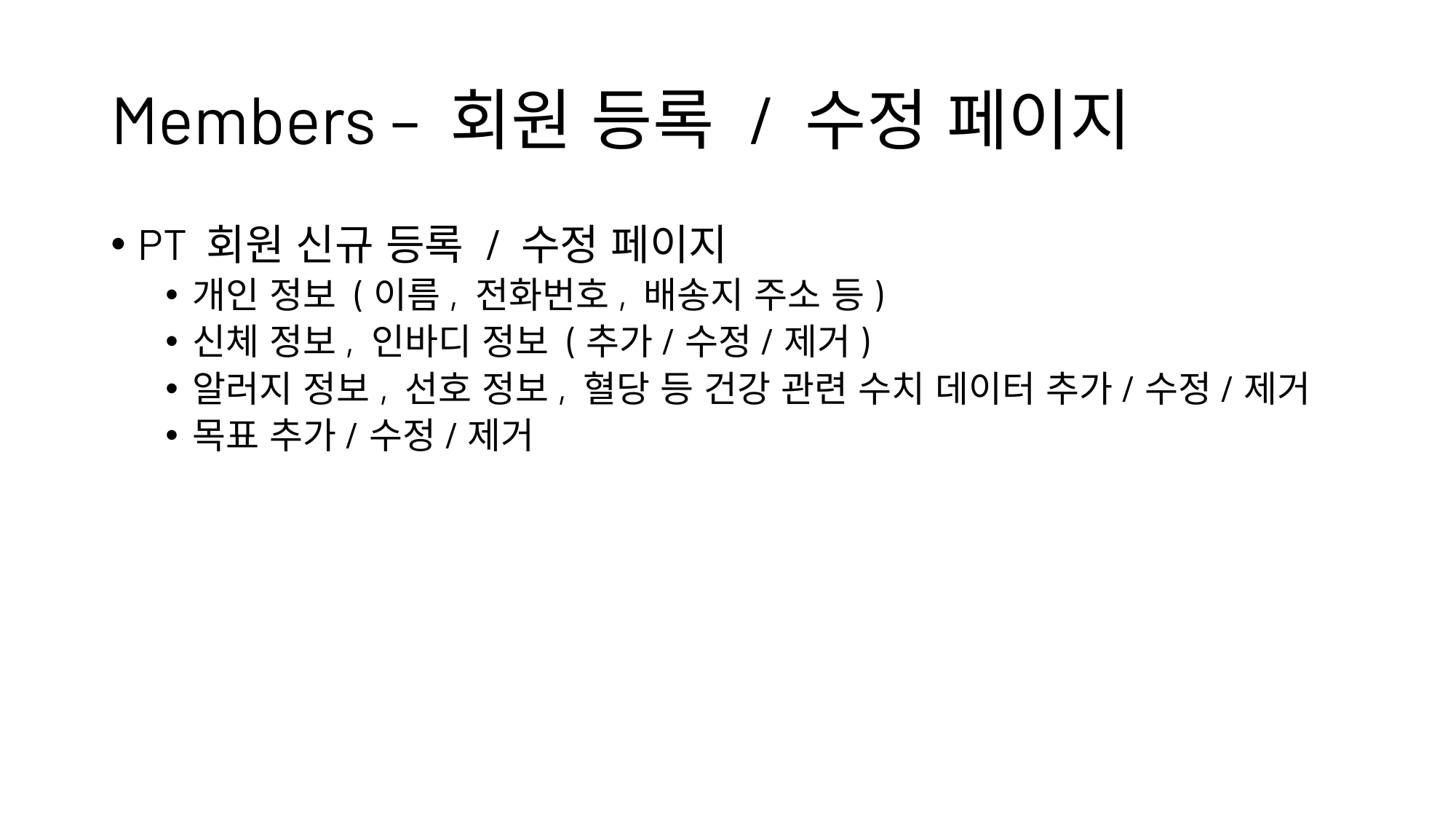

# Members – 회원 등록 / 수정 페이지
PT 회원 신규 등록 / 수정 페이지
개인 정보 (이름, 전화번호, 배송지 주소 등)
신체 정보, 인바디 정보 (추가/수정/제거)
알러지 정보, 선호 정보, 혈당 등 건강 관련 수치 데이터 추가/수정/제거
목표 추가/수정/제거